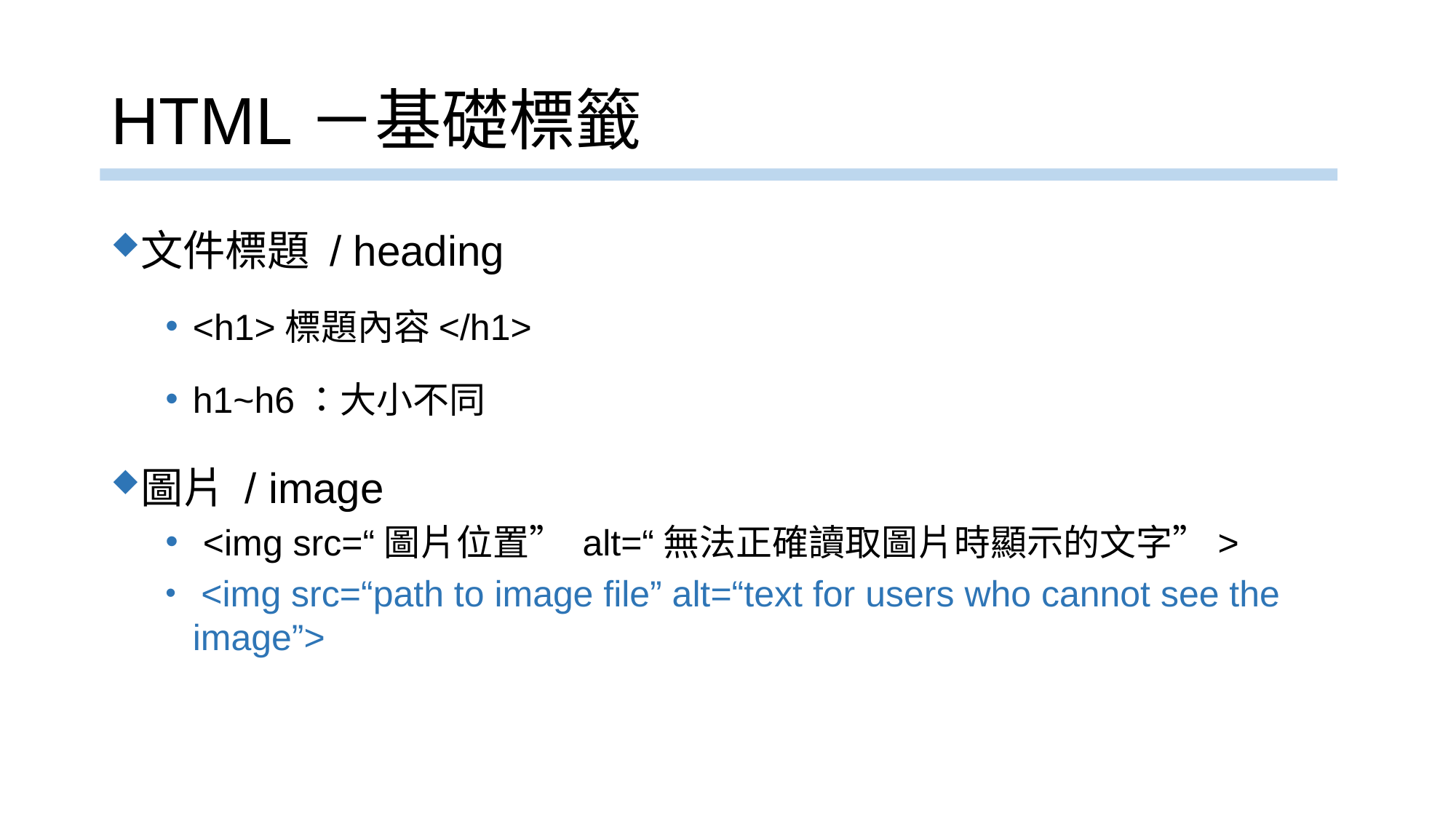

# HTML－基礎標籤

文件標題 / heading
<h1>標題內容</h1>
h1~h6：大小不同
圖片 / image
 <img src=“圖片位置” alt=“無法正確讀取圖片時顯示的文字”>
 <img src=“path to image file” alt=“text for users who cannot see the image”>